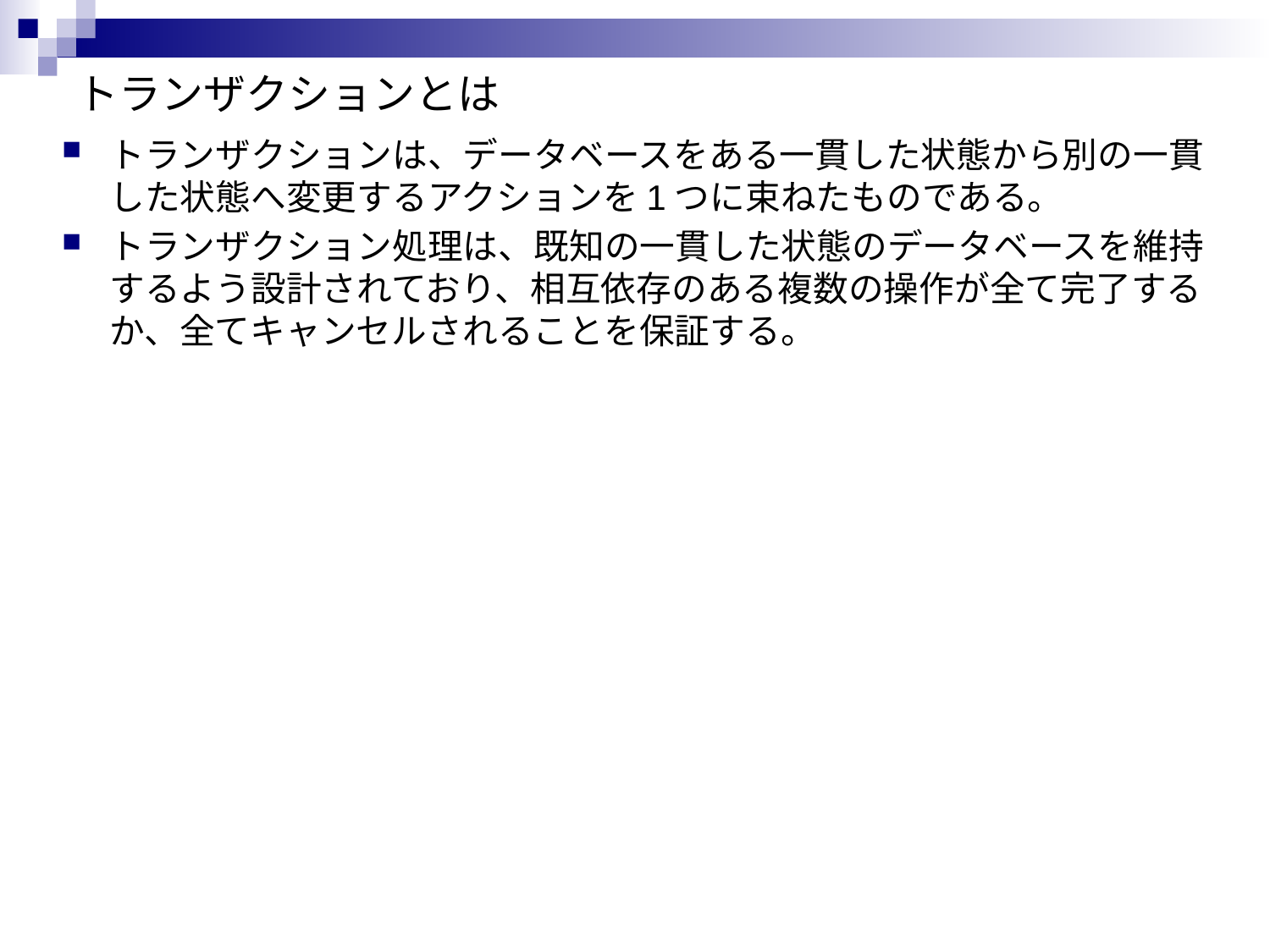

# トランザクションとは
トランザクションは、データベースをある一貫した状態から別の一貫した状態へ変更するアクションを1つに束ねたものである。
トランザクション処理は、既知の一貫した状態のデータベースを維持するよう設計されており、相互依存のある複数の操作が全て完了するか、全てキャンセルされることを保証する。